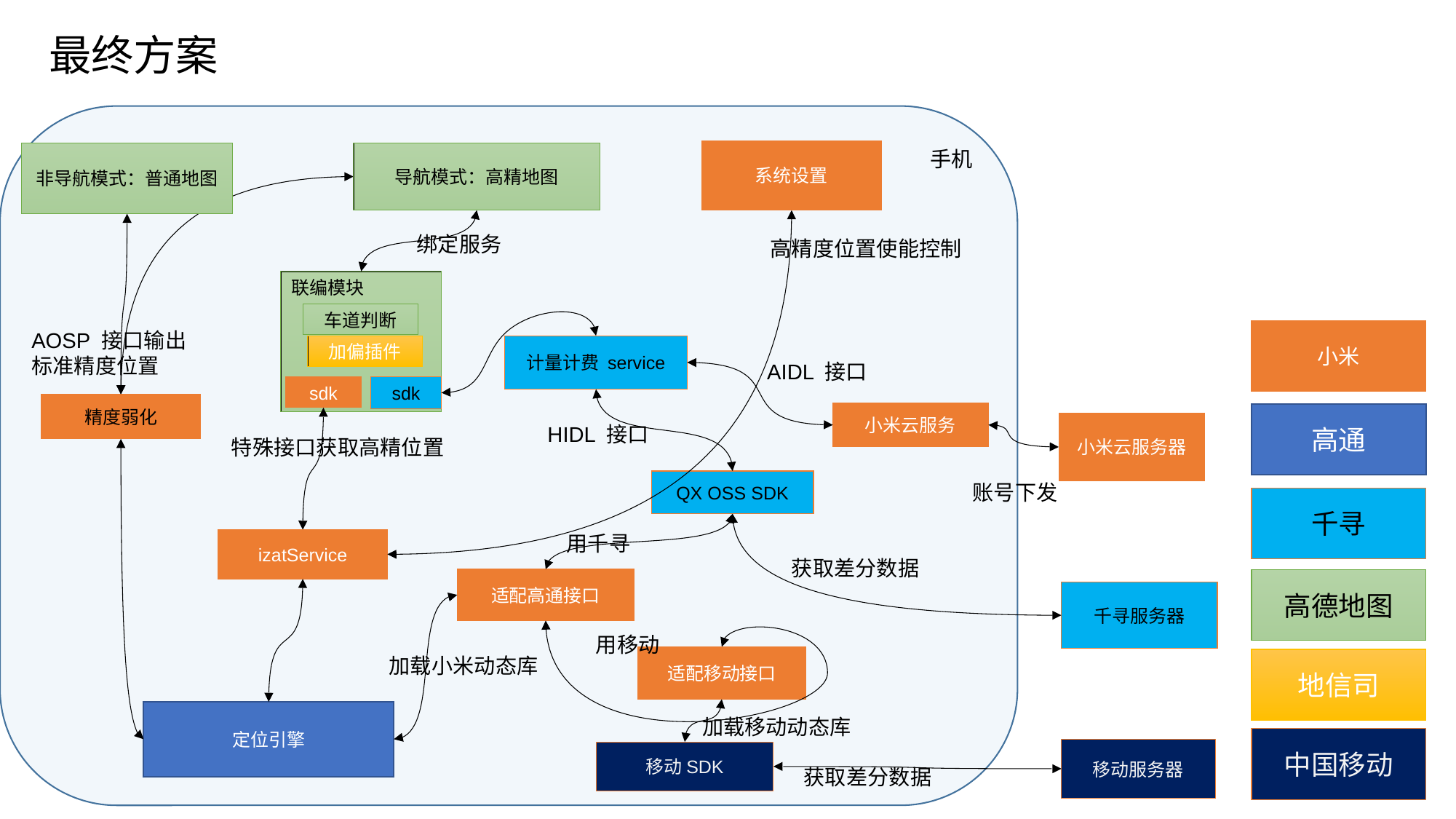

# 最终方案
手机
系统设置
非导航模式：普通地图
导航模式：高精地图
绑定服务
高精度位置使能控制
联编模块
车道判断
小米
AOSP 接口输出
标准精度位置
加偏插件
计量计费 service
AIDL 接口
sdk
sdk
精度弱化
小米云服务
高通
小米云服务器
HIDL 接口
特殊接口获取高精位置
QX OSS SDK
账号下发
千寻
用千寻
izatService
获取差分数据
适配高通接口
高德地图
千寻服务器
用移动
适配移动接口
加载小米动态库
地信司
定位引擎
加载移动动态库
中国移动
移动服务器
移动SDK
获取差分数据